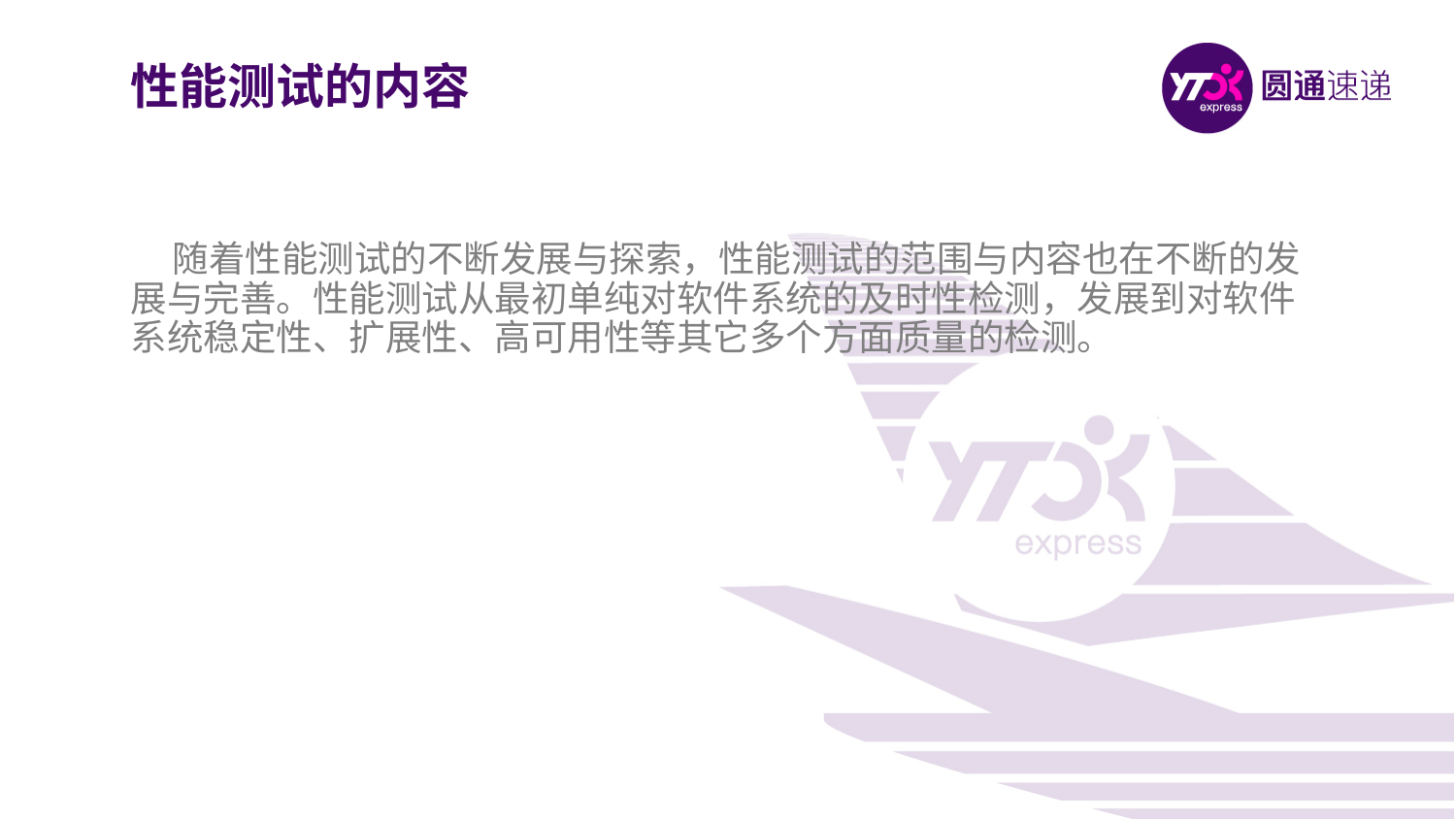

性能测试的内容

    随着性能测试的不断发展与探索，性能测试的范围与内容也在不断的发展与完善。性能测试从最初单纯对软件系统的及时性检测，发展到对软件系统稳定性、扩展性、高可用性等其它多个方面质量的检测。